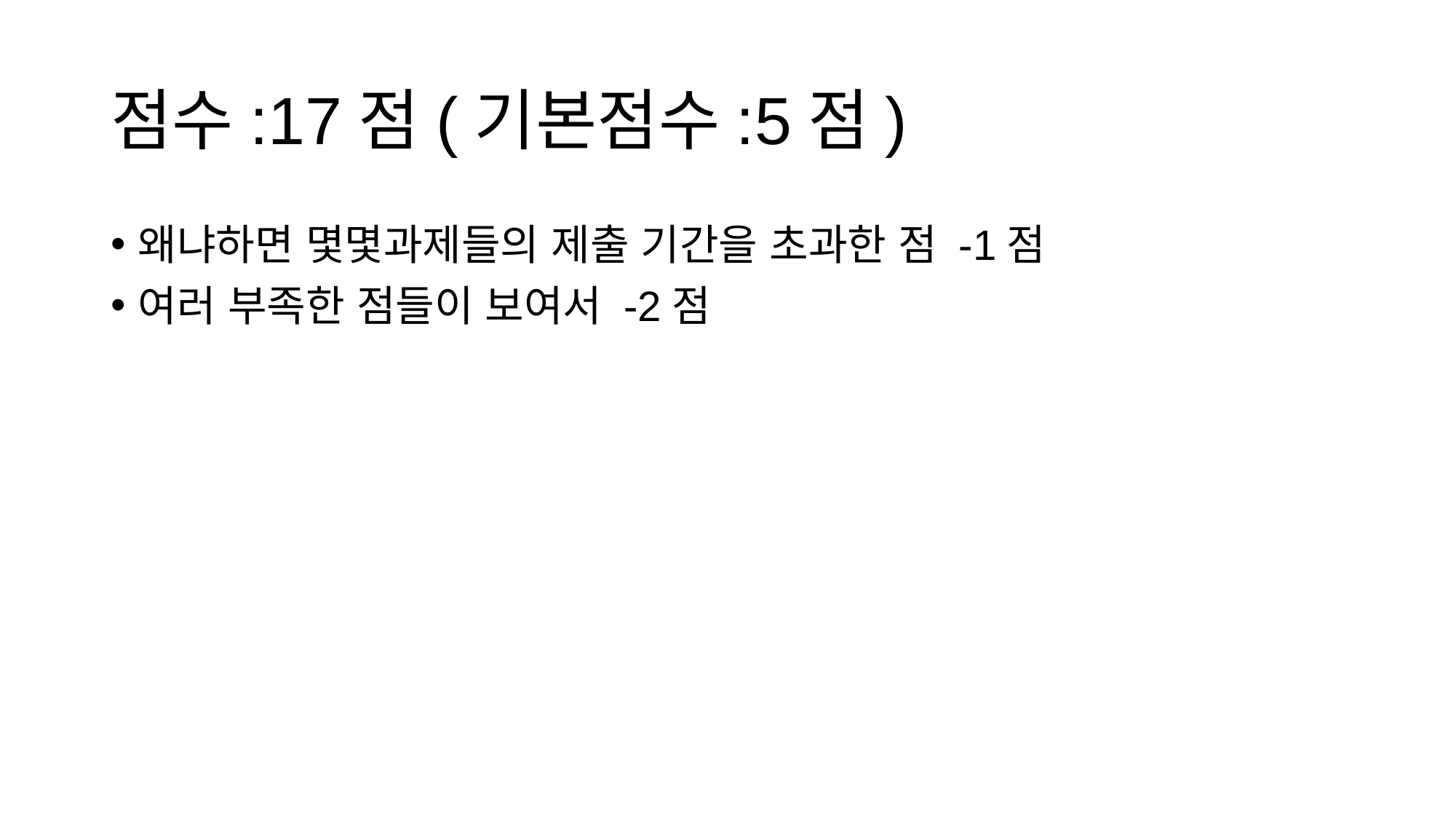

# 점수:17점(기본점수:5점)
왜냐하면 몇몇과제들의 제출 기간을 초과한 점 -1점
여러 부족한 점들이 보여서 -2점